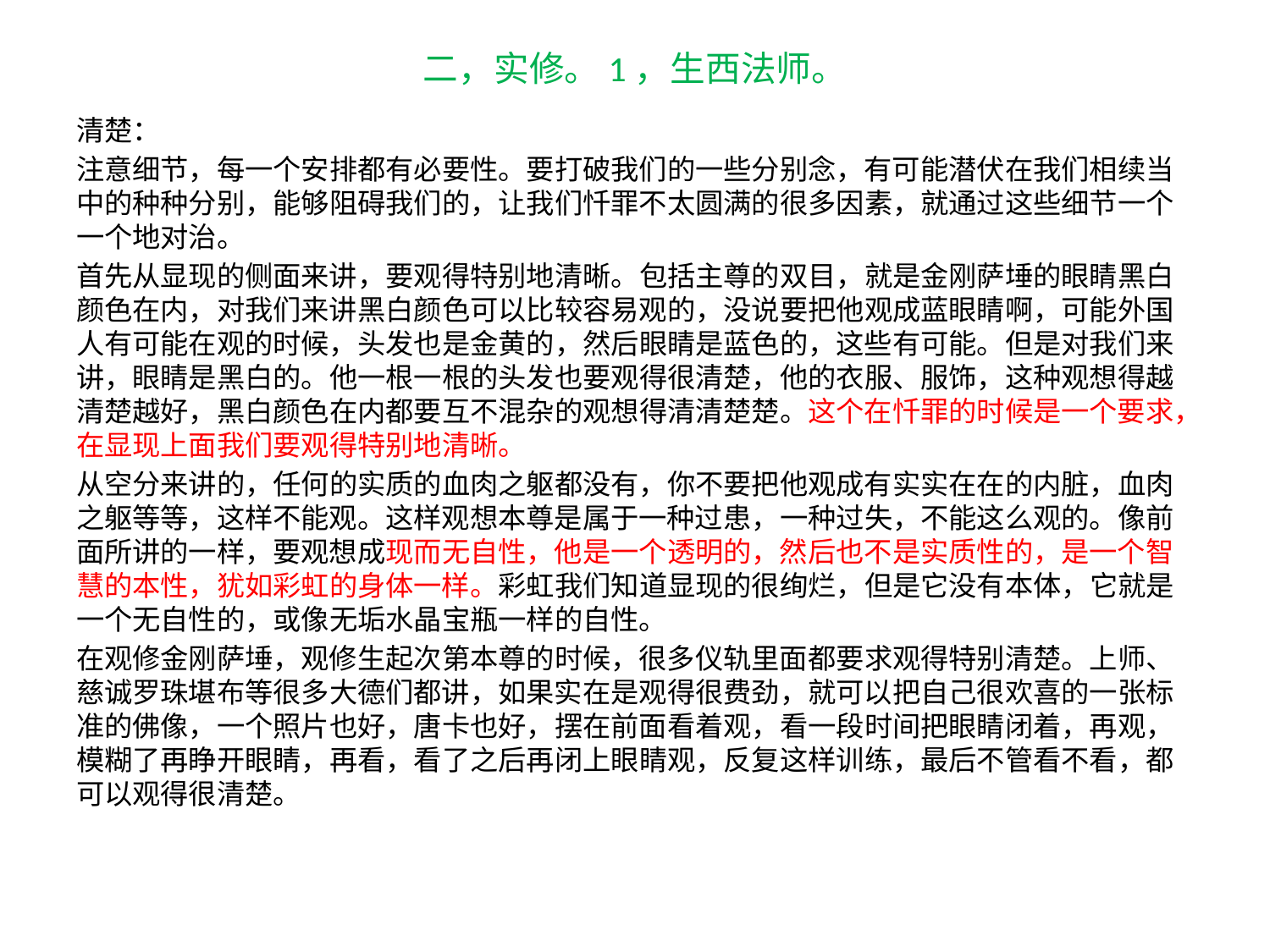

# 二，实修。1，生西法师。
清楚：
注意细节，每一个安排都有必要性。要打破我们的一些分别念，有可能潜伏在我们相续当中的种种分别，能够阻碍我们的，让我们忏罪不太圆满的很多因素，就通过这些细节一个一个地对治。
首先从显现的侧面来讲，要观得特别地清晰。包括主尊的双目，就是金刚萨埵的眼睛黑白颜色在内，对我们来讲黑白颜色可以比较容易观的，没说要把他观成蓝眼睛啊，可能外国人有可能在观的时候，头发也是金黄的，然后眼睛是蓝色的，这些有可能。但是对我们来讲，眼睛是黑白的。他一根一根的头发也要观得很清楚，他的衣服、服饰，这种观想得越清楚越好，黑白颜色在内都要互不混杂的观想得清清楚楚。这个在忏罪的时候是一个要求，在显现上面我们要观得特别地清晰。
从空分来讲的，任何的实质的血肉之躯都没有，你不要把他观成有实实在在的内脏，血肉之躯等等，这样不能观。这样观想本尊是属于一种过患，一种过失，不能这么观的。像前面所讲的一样，要观想成现而无自性，他是一个透明的，然后也不是实质性的，是一个智慧的本性，犹如彩虹的身体一样。彩虹我们知道显现的很绚烂，但是它没有本体，它就是一个无自性的，或像无垢水晶宝瓶一样的自性。
在观修金刚萨埵，观修生起次第本尊的时候，很多仪轨里面都要求观得特别清楚。上师、慈诚罗珠堪布等很多大德们都讲，如果实在是观得很费劲，就可以把自己很欢喜的一张标准的佛像，一个照片也好，唐卡也好，摆在前面看着观，看一段时间把眼睛闭着，再观，模糊了再睁开眼睛，再看，看了之后再闭上眼睛观，反复这样训练，最后不管看不看，都可以观得很清楚。